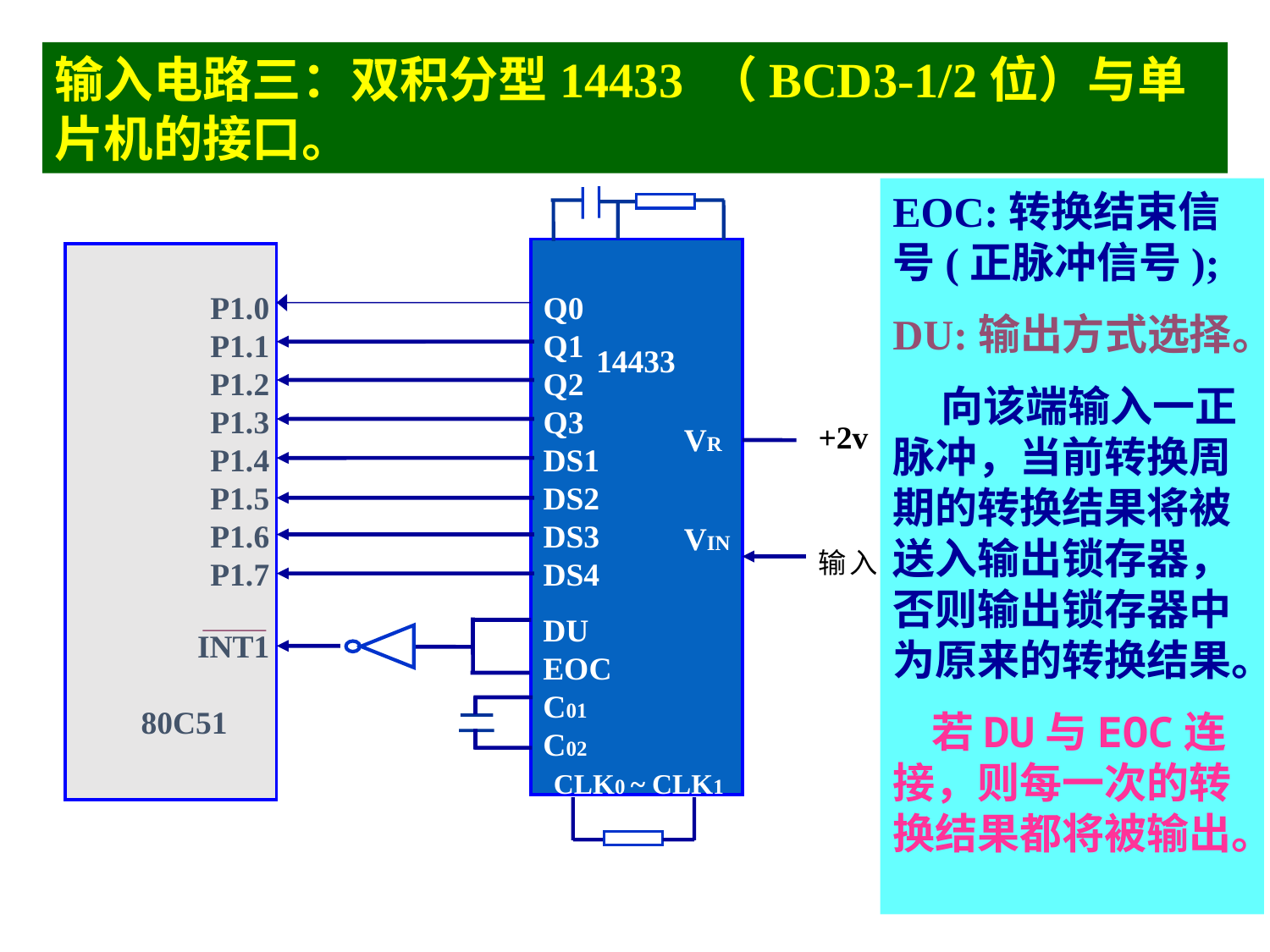

输入电路三：双积分型14433 （BCD3-1/2位）与单片机的接口。
EOC:转换结束信号(正脉冲信号);
DU:输出方式选择。
    向该端输入一正脉冲，当前转换周期的转换结果将被送入输出锁存器，否则输出锁存器中为原来的转换结果。
   若DU与EOC连接，则每一次的转换结果都将被输出。

P1.0
P1.1
P1.2
P1.3
P1.4
P1.5
P1.6
P1.7
Q0
Q1
Q2
Q3
DS1
DS2
DS3
DS4
14433

+2v

输入
VR

VIN

DU
EOC
C01
C02

       INT1

80C51

CLK0 ~ CLK1